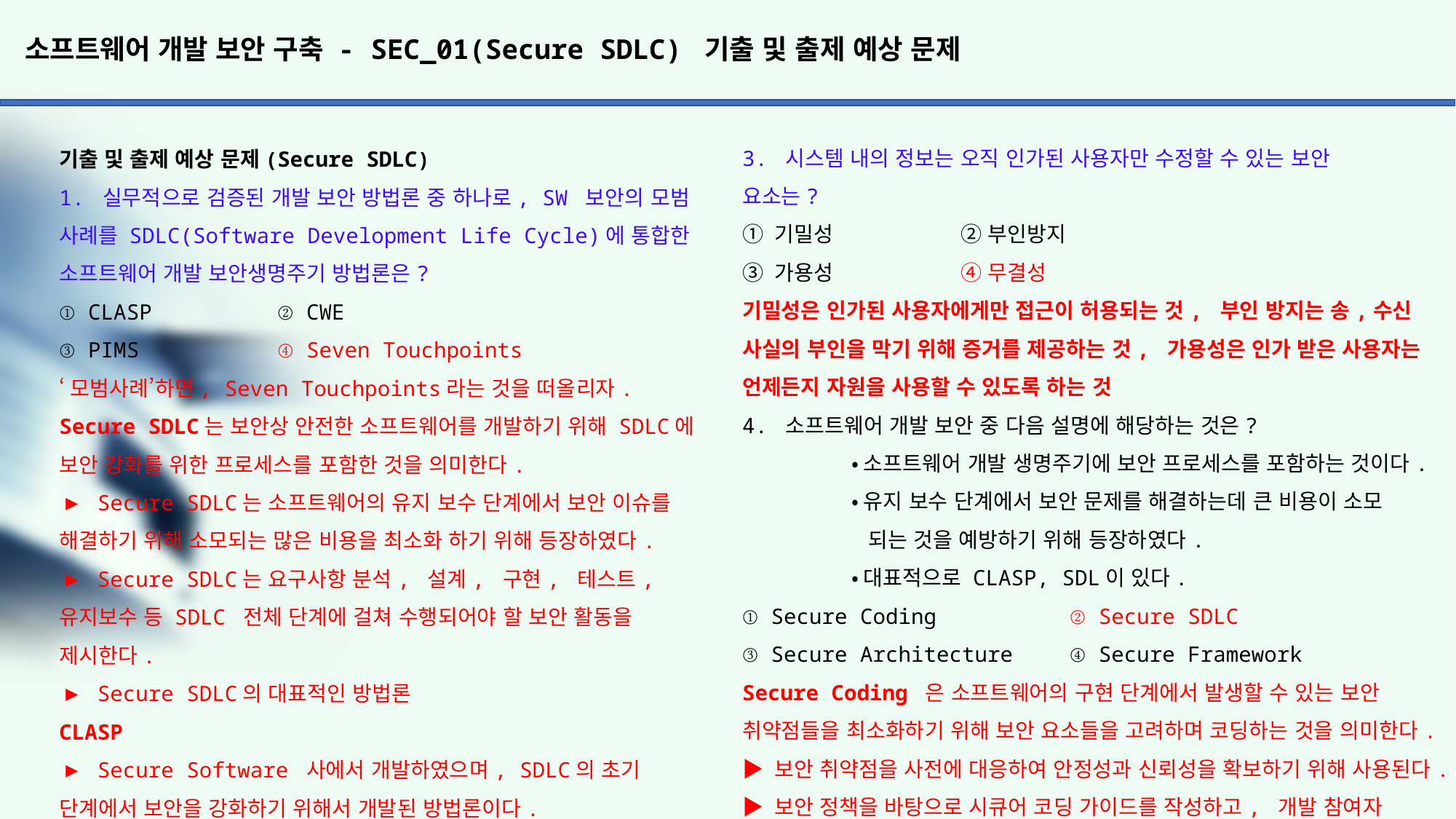

# 소프트웨어 개발 보안 구축 - SEC_01(Secure SDLC) 기출 및 출제 예상 문제
3. 시스템 내의 정보는 오직 인가된 사용자만 수정할 수 있는 보안
요소는?
① 기밀성		② 부인방지
③ 가용성		④ 무결성
기밀성은 인가된 사용자에게만 접근이 허용되는 것, 부인 방지는 송,수신 사실의 부인을 막기 위해 증거를 제공하는 것, 가용성은 인가 받은 사용자는 언제든지 자원을 사용할 수 있도록 하는 것
4. 소프트웨어 개발 보안 중 다음 설명에 해당하는 것은?
	•소프트웨어 개발 생명주기에 보안 프로세스를 포함하는 것이다.
	•유지 보수 단계에서 보안 문제를 해결하는데 큰 비용이 소모
	  되는 것을 예방하기 위해 등장하였다.
	•대표적으로 CLASP, SDL이 있다.
① Secure Coding		② Secure SDLC
③ Secure Architecture	④ Secure Framework
Secure Coding 은 소프트웨어의 구현 단계에서 발생할 수 있는 보안 취약점들을 최소화하기 위해 보안 요소들을 고려하며 코딩하는 것을 의미한다.
▶ 보안 취약점을 사전에 대응하여 안정성과 신뢰성을 확보하기 위해 사용된다.
▶ 보안 정책을 바탕으로 시큐어 코딩 가이드를 작성하고, 개발 참여자
에게는 시큐어 코딩 교육을 실시 해야 한다.
Secure Architecture : 설계 단계에서 사용되는 보안이 고려된 아키텍처(구조)를 의미한다.
Secure Framework(보안 프레임워크)
프로그램 개발자가 따라야 하는 일종의 가이드 라인이라고 이해할 수 있다. 예를 들면, 이미지 복제를 방지하는 솔루션이 상용화되고 있는데 이미지 복제를 방지하는 솔루션이 바로 보안 프레임워크의 예가 될 수 있다.
기출 및 출제 예상 문제(Secure SDLC)
1. 실무적으로 검증된 개발 보안 방법론 중 하나로, SW 보안의 모범 사례를 SDLC(Software Development Life Cycle)에 통합한 소프트웨어 개발 보안생명주기 방법론은?
① CLASP		② CWE
③ PIMS		④ Seven Touchpoints
‘모범사례’하면, Seven Touchpoints라는 것을 떠올리자.
Secure SDLC는 보안상 안전한 소프트웨어를 개발하기 위해 SDLC에
보안 강화를 위한 프로세스를 포함한 것을 의미한다.
▶ Secure SDLC는 소프트웨어의 유지 보수 단계에서 보안 이슈를
해결하기 위해 소모되는 많은 비용을 최소화 하기 위해 등장하였다.
▶ Secure SDLC는 요구사항 분석, 설계, 구현, 테스트, 유지보수 등 SDLC 전체 단계에 걸쳐 수행되어야 할 보안 활동을 제시한다.
▶ Secure SDLC의 대표적인 방법론
CLASP
▶ Secure Software 사에서 개발하였으며, SDLC의 초기 단계에서 보안을 강화하기 위해서 개발된 방법론이다.
▶ 활동 중심 역할 기반의 프로세스로 구성되어 있으며, 현재 운용 중인 시스템에 적용하기에 적합하다.
SDL
▶ 마이크로소프트 사에서 안전한 소프트웨어 개발을 위해 기존의
SDLC를 개선한 방법론이다.
▶ 전통적인 나선형 모델을 기반으로 한다.
Seven Touchpoints
▶ 소프트웨어 보안의 모범사례를 SDLC에 통합한 방법론이다.
▶ 설계 및 개발 과정의 모든 산출물에 대해서 위험 분석 및 테스트를 수행한다.
▶ SDLC의 각 단계에 관련된 7개의 보안 강화 활동을 수행한다.
CWE(Common Weakness Enumeration)
SW나 HW에서 흔하게 발생할 수 있는 다양한 보안 약점에 대한 목록을 의미한다. 여기서 약점이란, SW와 HW의 구현, 코드, 디자인, 설계 등 개발 과정에서 발생하여 시스템이나 네트워크 또는 HW의 보안을 취약하게 만드는 결함과 버그, 오류, 에러들을
의미한다.
PIMS(Personal Information Management System)
기업이 개인정보 보호 활동을 체계적, 지속적으로 수행하기 위해
필요한 보호조치 체계를 구축하였는지를 점검하여 일정 수준 이상의 기업에 인증을 부여하는 제도를 의미한다.
2. 정보 보안의 3대 요소에 해당하지 않는 것은?
① 기밀성		② 휘발성
③ 무결성 		④ 가용성
보안을 잘하면 무기가 된다 라고 외우면 된다.
보안요소는 소프트웨어 개발에 있어 충족시켜야 할 요소 및 요건을 의미한다. 보안 3대 요소에는 기밀성(Confidentiality), 무결성(Integrity), 가용성(Availability)이 있으며, 그 외에도
인증(Authentication), 부인 방지(NonRepudiation) 등이 있다.
기밀성
▶ 시스템 내의 정보와 자원은 인가된 사용자에게만 접근이 허용된다.
▶ 정보가 전송 중에 노출이 되더라도 데이터를 읽을 수 없다.
무결성
▶ 시스템 내의 정보는 오직 인가된 사용자만 수정할 수 있다.
가용성
▶ 인가 받은 사용자는 언제라도 사용할 수 있다.
인증
▶ 시스템 내의 정보와 자원을 사용하려는 사용자가 합법적인 사용자인지를 확인하는 모든 행위를 말한다.
▶ 대표적 방법으로는 패스워드, 인증용 카드, 지문 검사 등이 있다.
부인 방지
▶ 데이터를 송, 수신한 자가 송, 수신 사실을 부인할 수 없도록
송, 수신 증거를 제공한다.